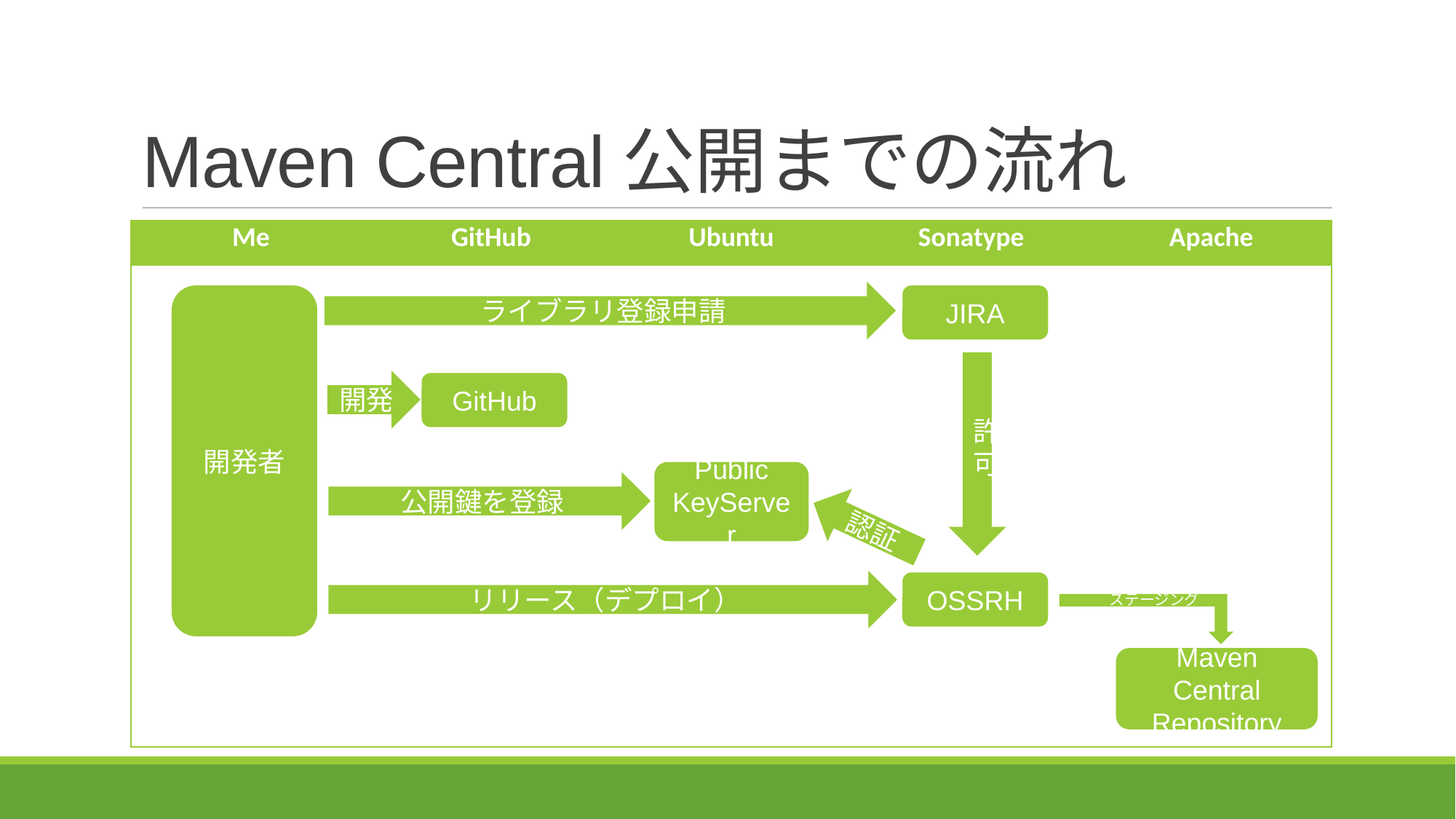

# Maven Central公開までの流れ
| Me | GitHub | Ubuntu | Sonatype | Apache |
| --- | --- | --- | --- | --- |
|  |  |  |  |  |
ライブラリ登録申請
開発者
JIRA
許可
開発
GitHub
Public KeyServer
公開鍵を登録
認証
リリース（デプロイ）
OSSRH
ステージング

Maven Central Repository